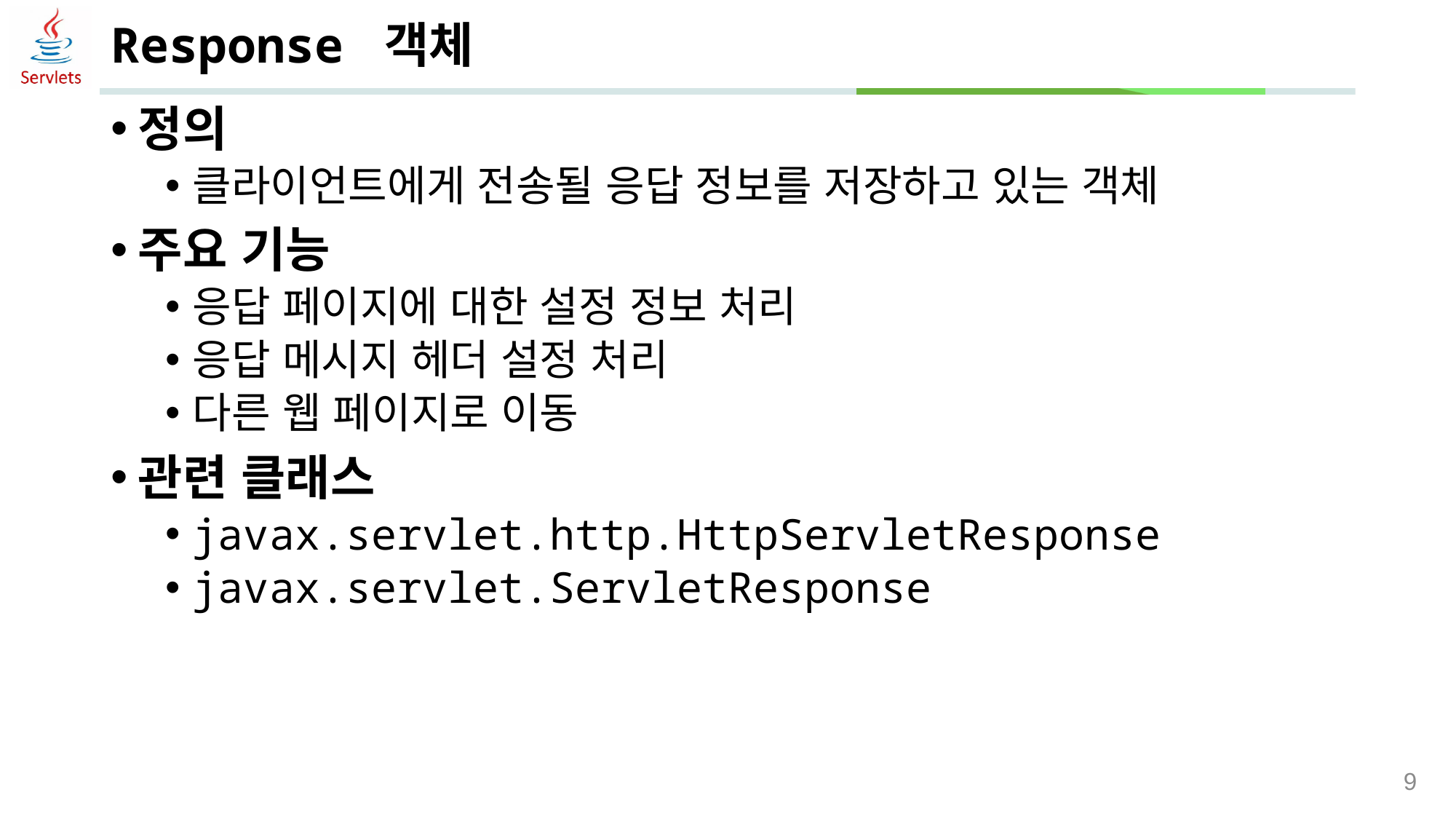

# Response 객체
정의
클라이언트에게 전송될 응답 정보를 저장하고 있는 객체
주요 기능
응답 페이지에 대한 설정 정보 처리
응답 메시지 헤더 설정 처리
다른 웹 페이지로 이동
관련 클래스
javax.servlet.http.HttpServletResponse
javax.servlet.ServletResponse

9